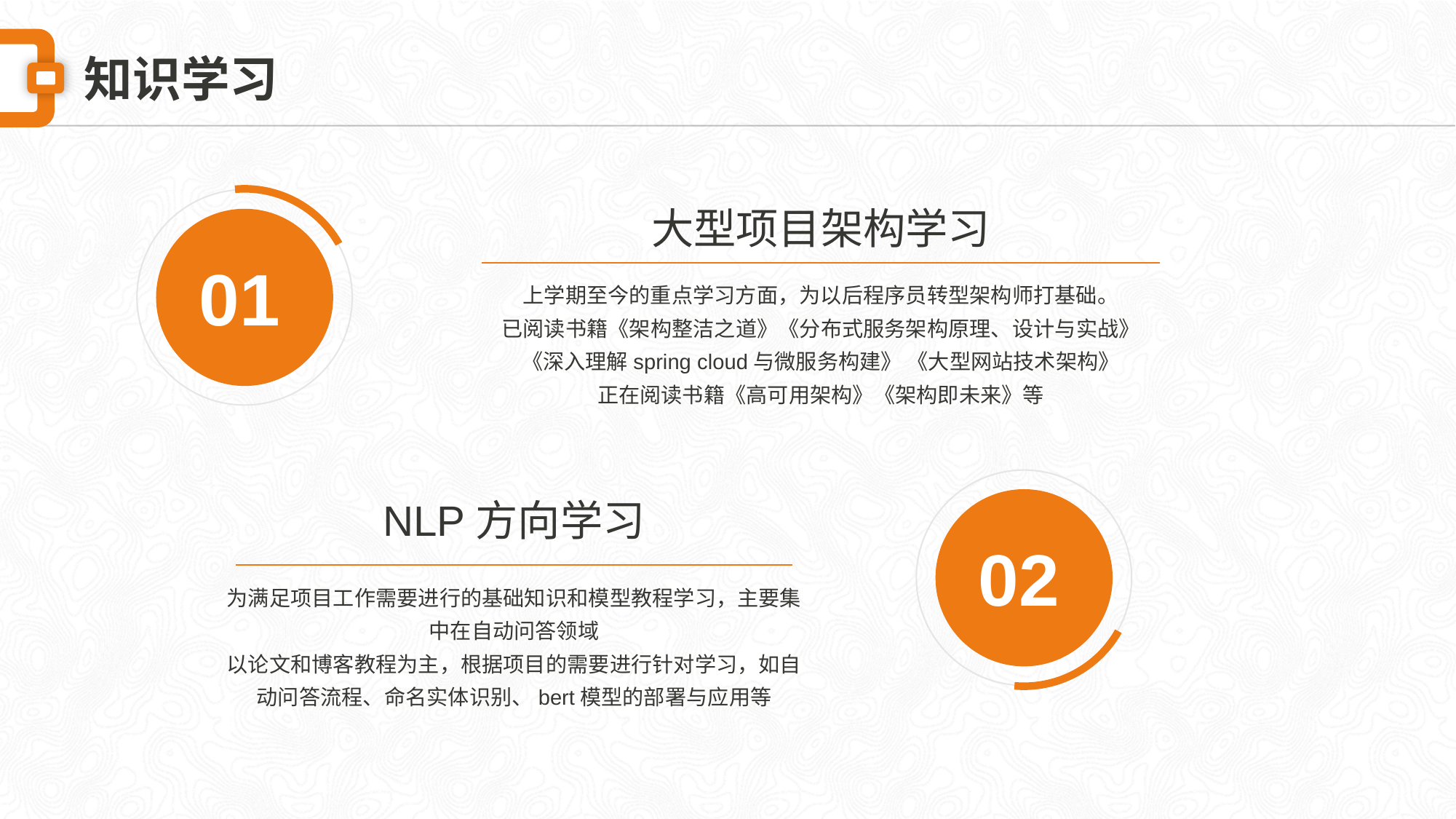

知识学习

大型项目架构学习
上学期至今的重点学习方面，为以后程序员转型架构师打基础。
已阅读书籍《架构整洁之道》《分布式服务架构原理、设计与实战》
《深入理解spring cloud与微服务构建》 《大型网站技术架构》
正在阅读书籍《高可用架构》《架构即未来》等

01

NLP方向学习
为满足项目工作需要进行的基础知识和模型教程学习，主要集中在自动问答领域
以论文和博客教程为主，根据项目的需要进行针对学习，如自动问答流程、命名实体识别、bert模型的部署与应用等

02